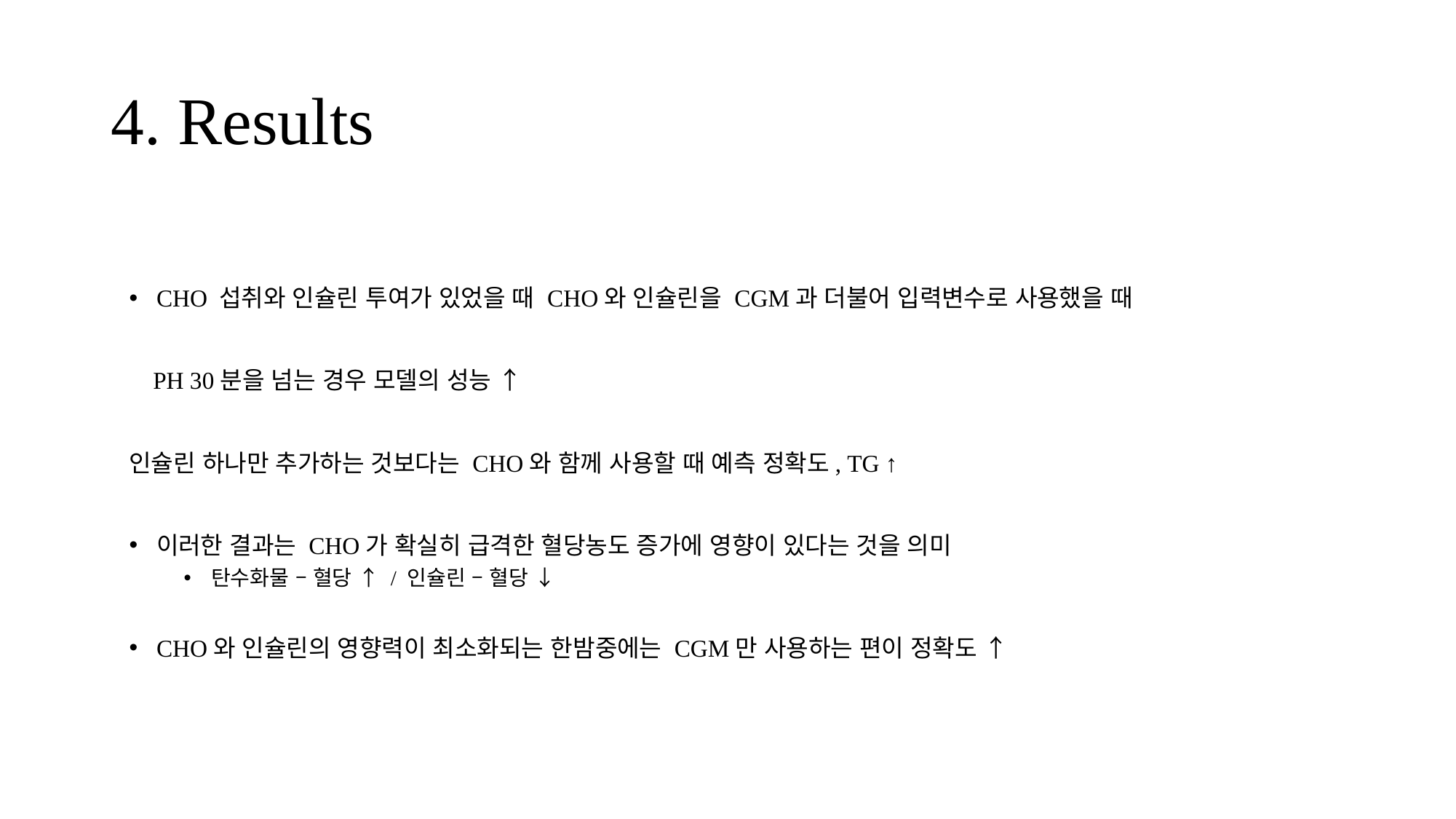

# 4. Results

CHO 섭취와 인슐린 투여가 있었을 때 CHO와 인슐린을 CGM과 더불어 입력변수로 사용했을 때

    PH 30분을 넘는 경우 모델의 성능 ↑

인슐린 하나만 추가하는 것보다는 CHO와 함께 사용할 때 예측 정확도, TG ↑

이러한 결과는 CHO가 확실히 급격한 혈당농도 증가에 영향이 있다는 것을 의미
탄수화물 – 혈당 ↑ / 인슐린 – 혈당 ↓

CHO와 인슐린의 영향력이 최소화되는 한밤중에는 CGM만 사용하는 편이 정확도 ↑